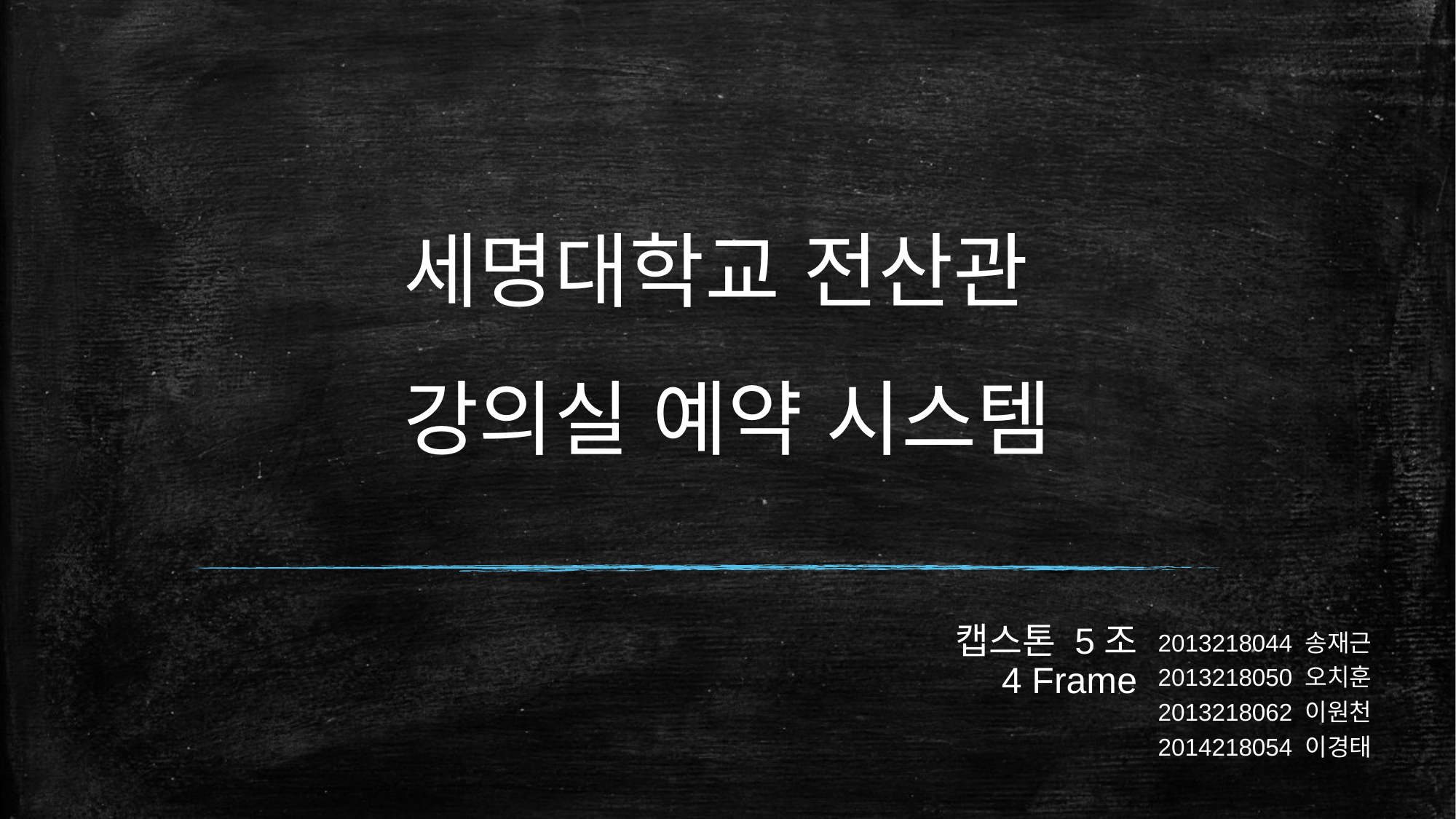

# 세명대학교 전산관 강의실 예약 시스템

2013218044 송재근
2013218050 오치훈
2013218062 이원천
2014218054 이경태
캡스톤 5조
4 Frame